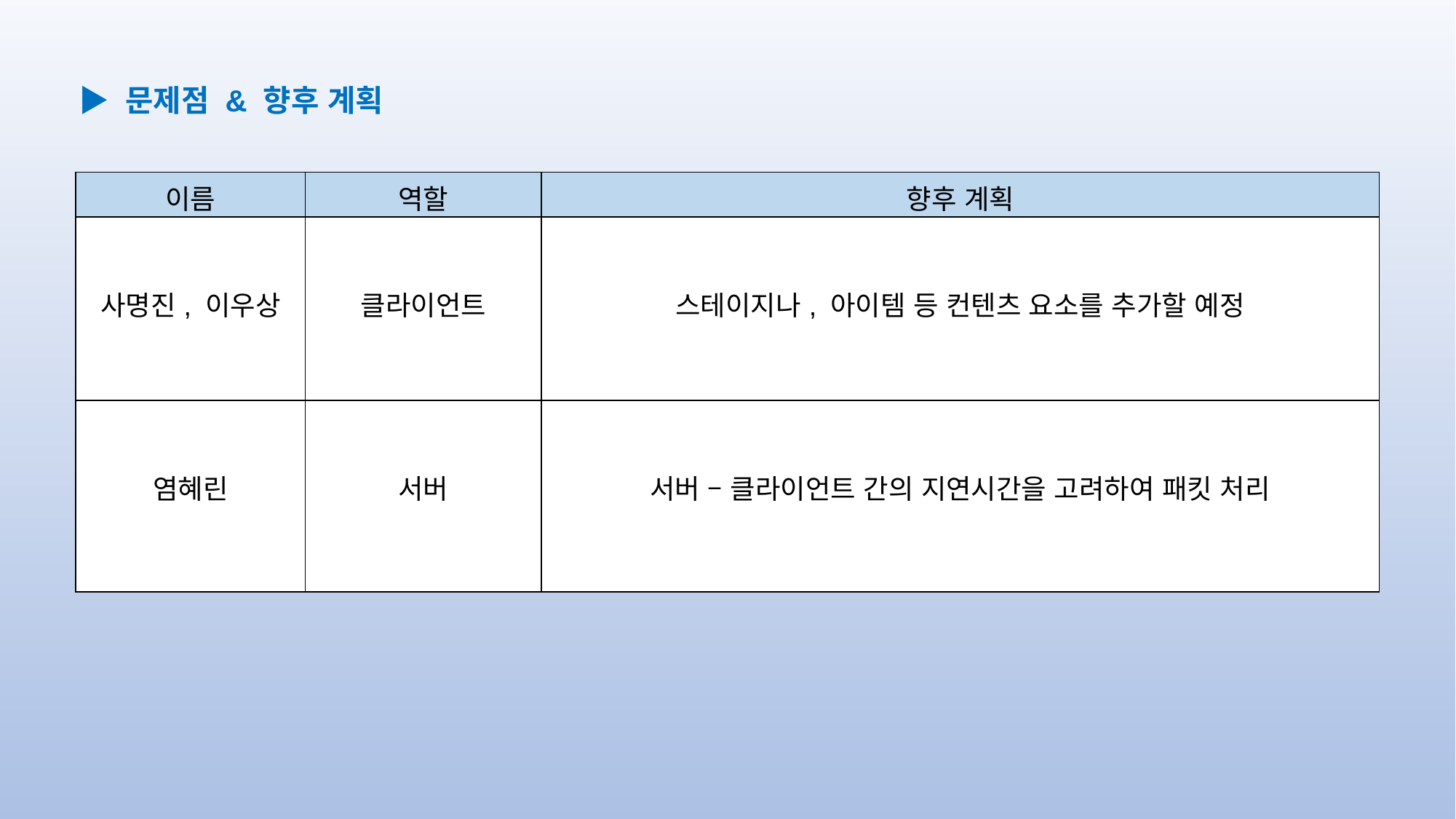

▶ 문제점 & 향후 계획
| 이름 | 역할 | 향후 계획 |
| --- | --- | --- |
| 사명진, 이우상 | 클라이언트 | 스테이지나, 아이템 등 컨텐츠 요소를 추가할 예정 |
| 염혜린 | 서버 | 서버 – 클라이언트 간의 지연시간을 고려하여 패킷 처리 |